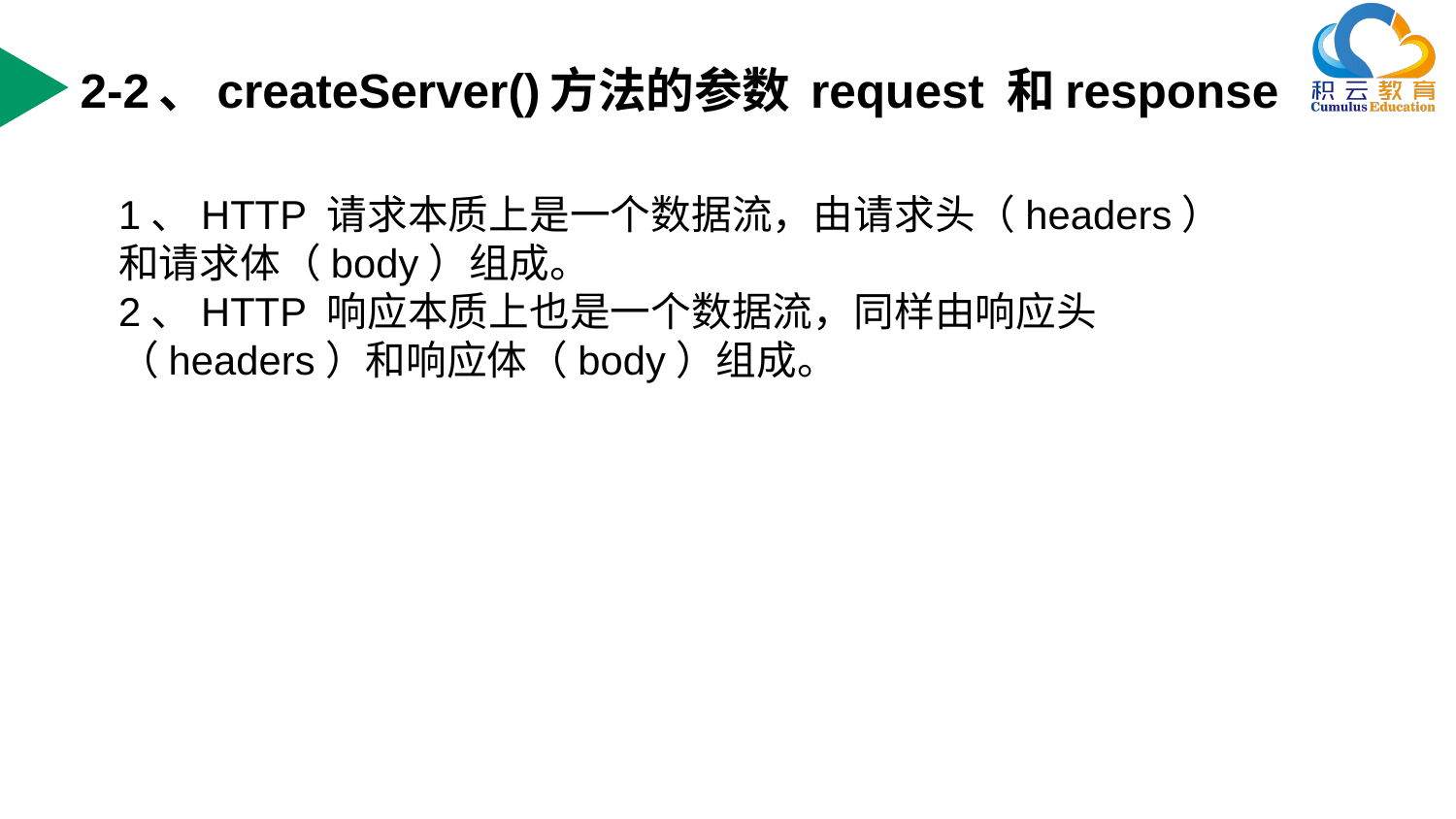

2-2、createServer()方法的参数 request 和response
1、HTTP 请求本质上是一个数据流，由请求头（headers）和请求体（body）组成。
2、HTTP 响应本质上也是一个数据流，同样由响应头（headers）和响应体（body）组成。